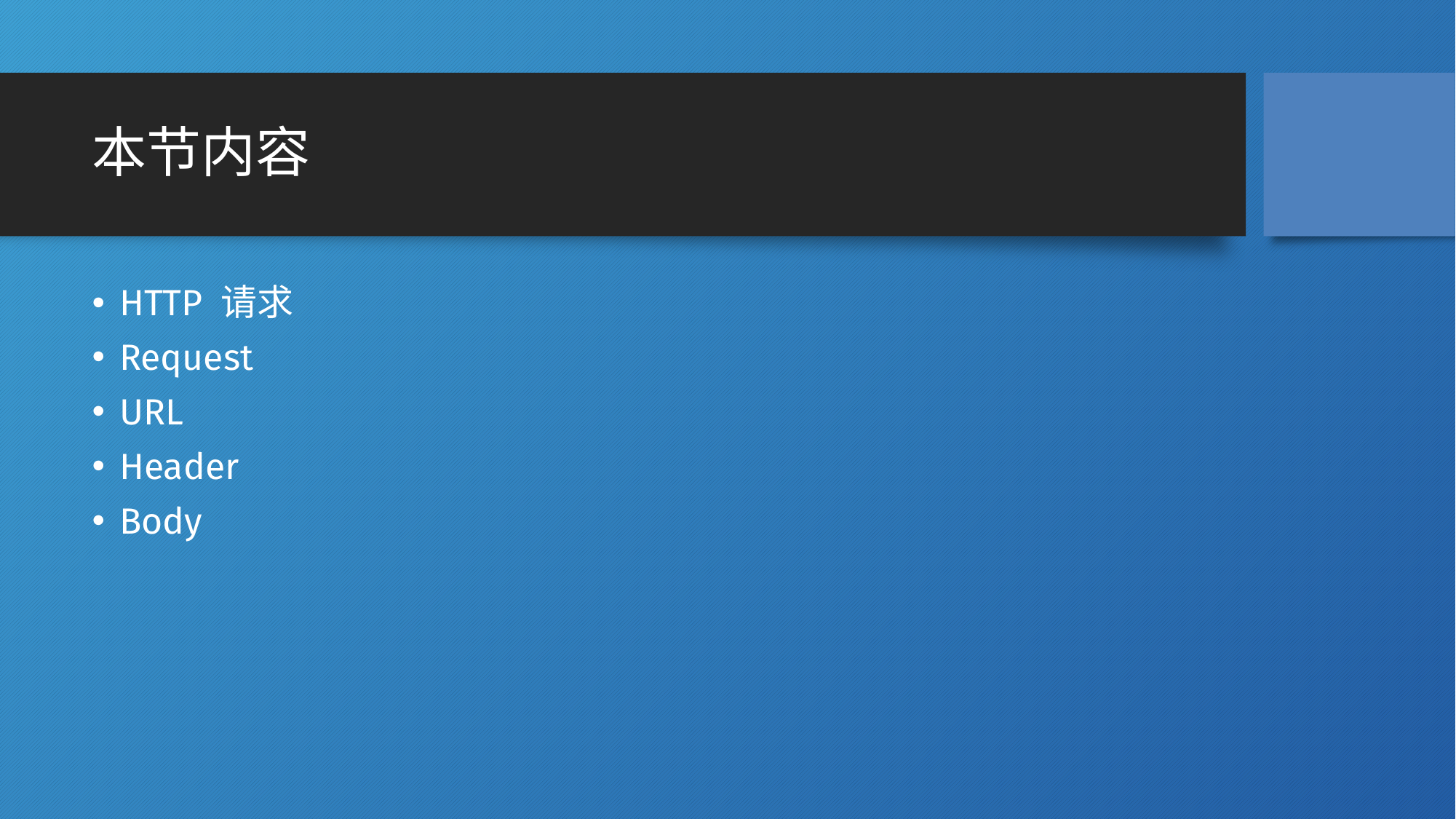

# 本节内容
HTTP 请求
Request
URL
Header
Body